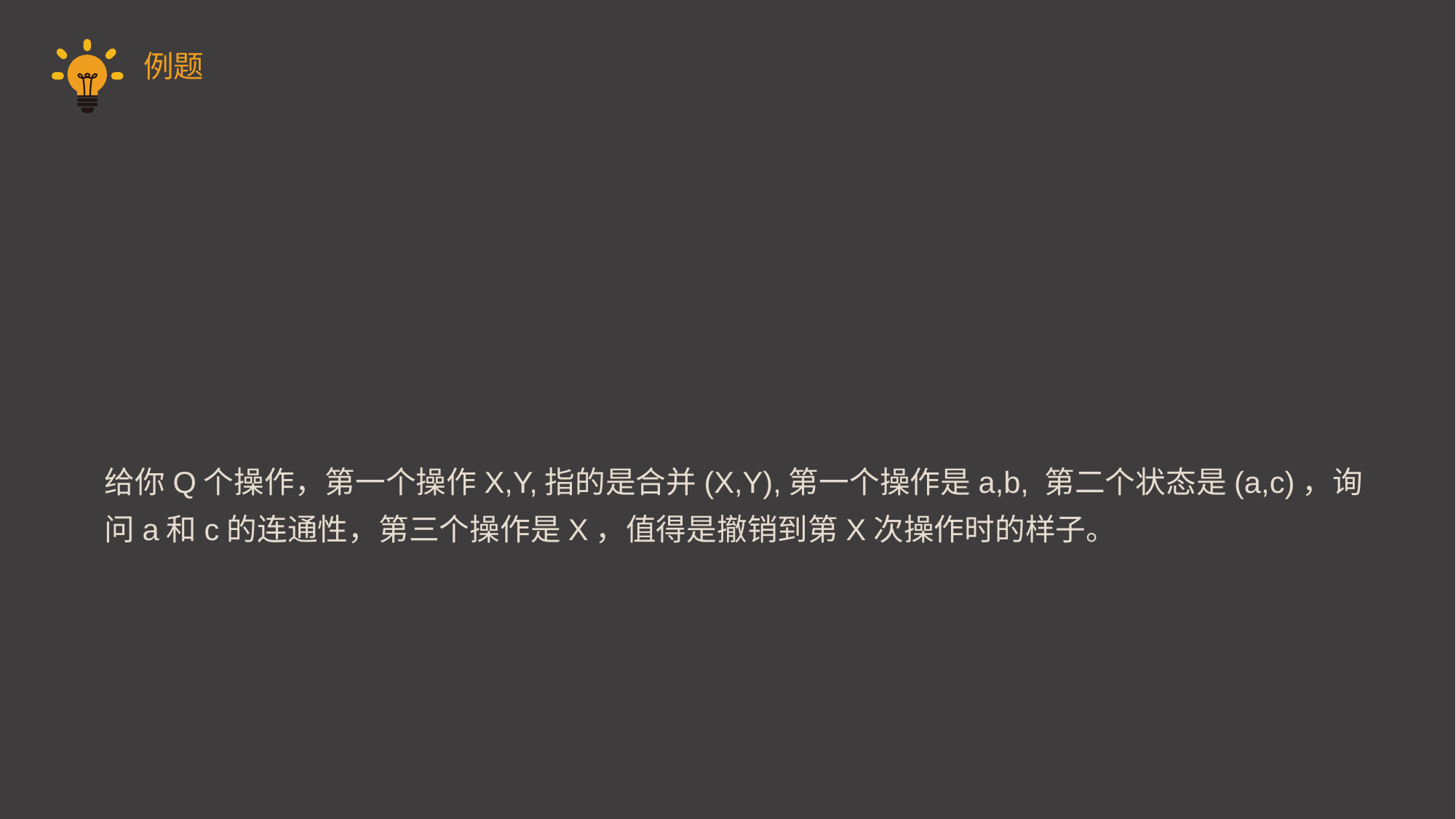

例题
给你Q个操作，第一个操作X,Y,指的是合并(X,Y),第一个操作是a,b, 第二个状态是(a,c)，询问a和c的连通性，第三个操作是X，值得是撤销到第X次操作时的样子。